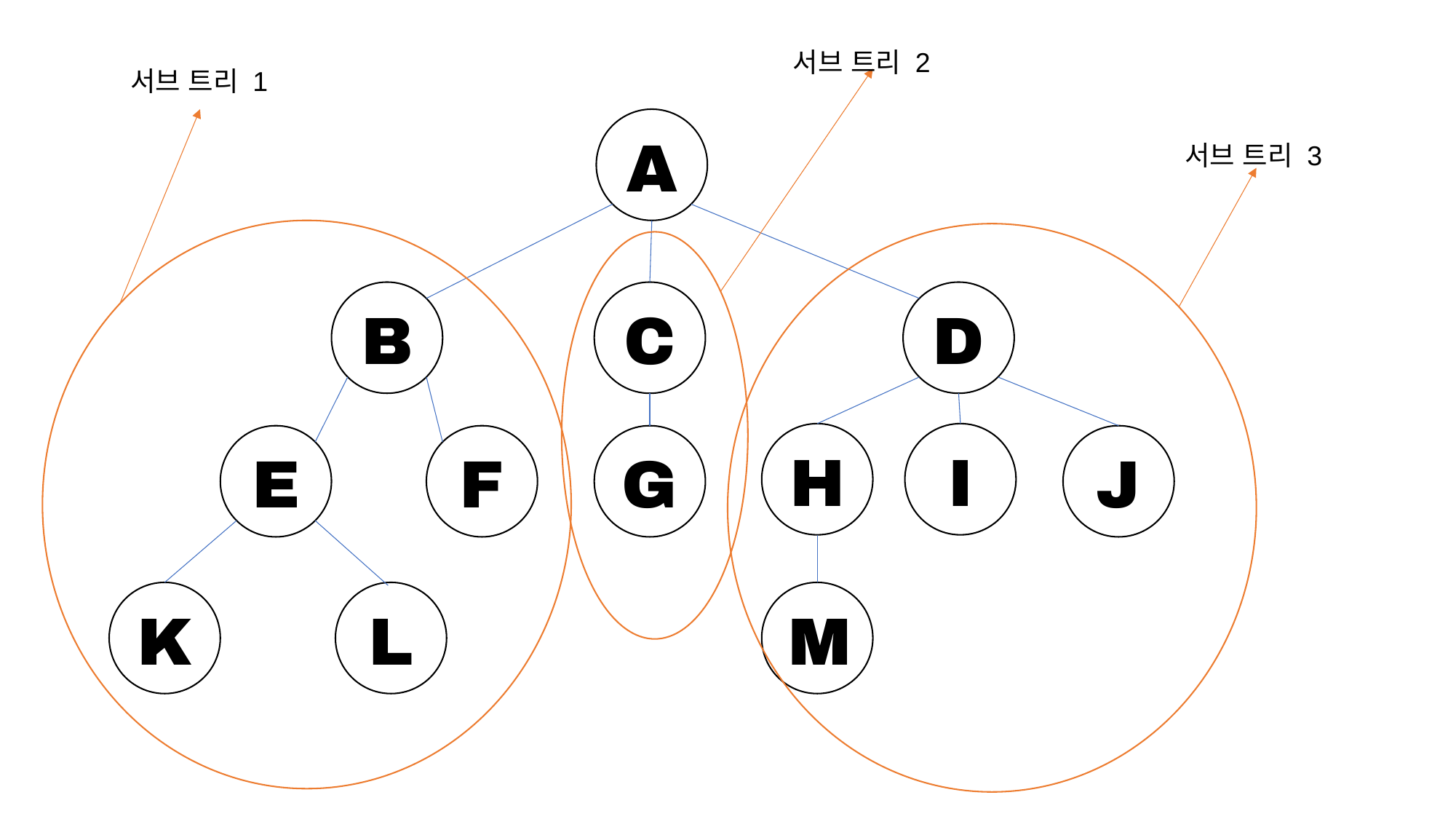

서브 트리 2
서브 트리 1
A
서브 트리 3

C
D
B
I
H
J
E
F
G
K
L
M